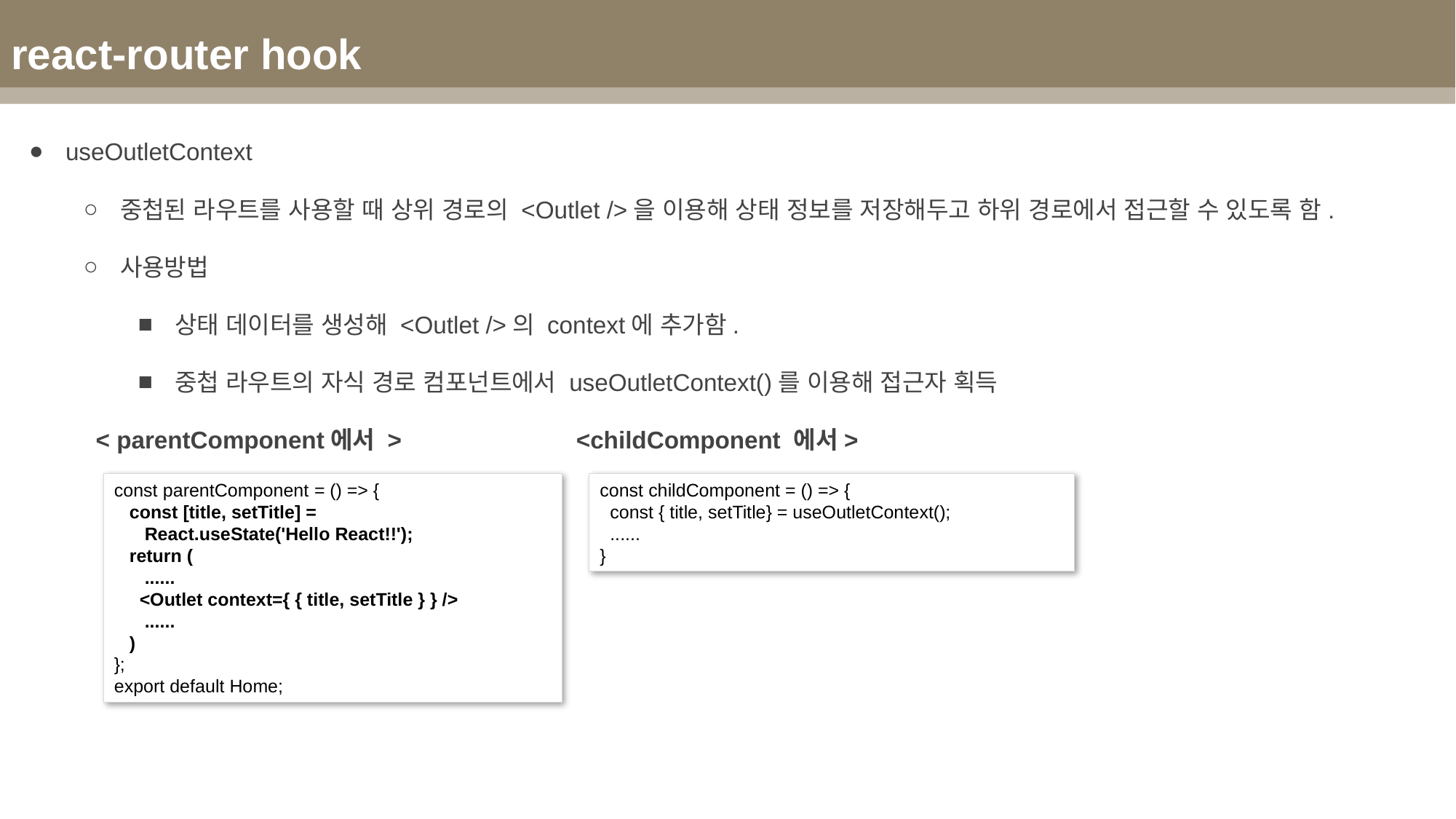

react-router hook
useOutletContext
중첩된 라우트를 사용할 때 상위 경로의 <Outlet />을 이용해 상태 정보를 저장해두고 하위 경로에서 접근할 수 있도록 함.
사용방법
상태 데이터를 생성해 <Outlet />의 context에 추가함.
중첩 라우트의 자식 경로 컴포넌트에서 useOutletContext()를 이용해 접근자 획득
        < parentComponent에서 >                          <childComponent 에서>

const parentComponent = () => {
   const [title, setTitle] =
      React.useState('Hello React!!');
   return (
      ......
     <Outlet context={ { title, setTitle } } />
      ......
   )
};
export default Home;
const childComponent = () => {
  const { title, setTitle} = useOutletContext();
  ......
}